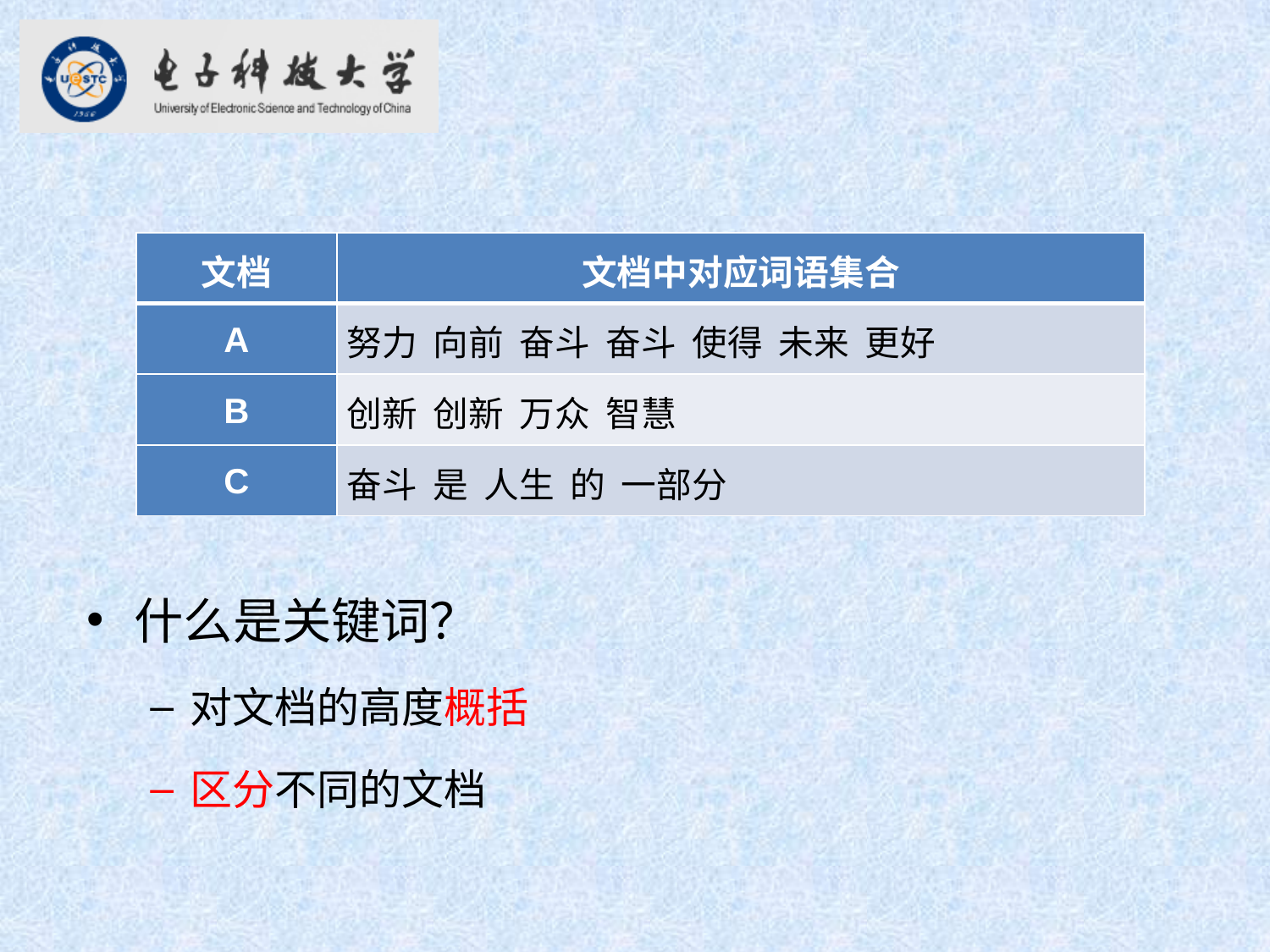

什么是关键词？
对文档的高度概括
区分不同的文档
| 文档 | 文档中对应词语集合 |
| --- | --- |
| A | 努力 向前 奋斗 奋斗 使得 未来 更好 |
| B | 创新 创新 万众 智慧 |
| C | 奋斗 是 人生 的 一部分 |